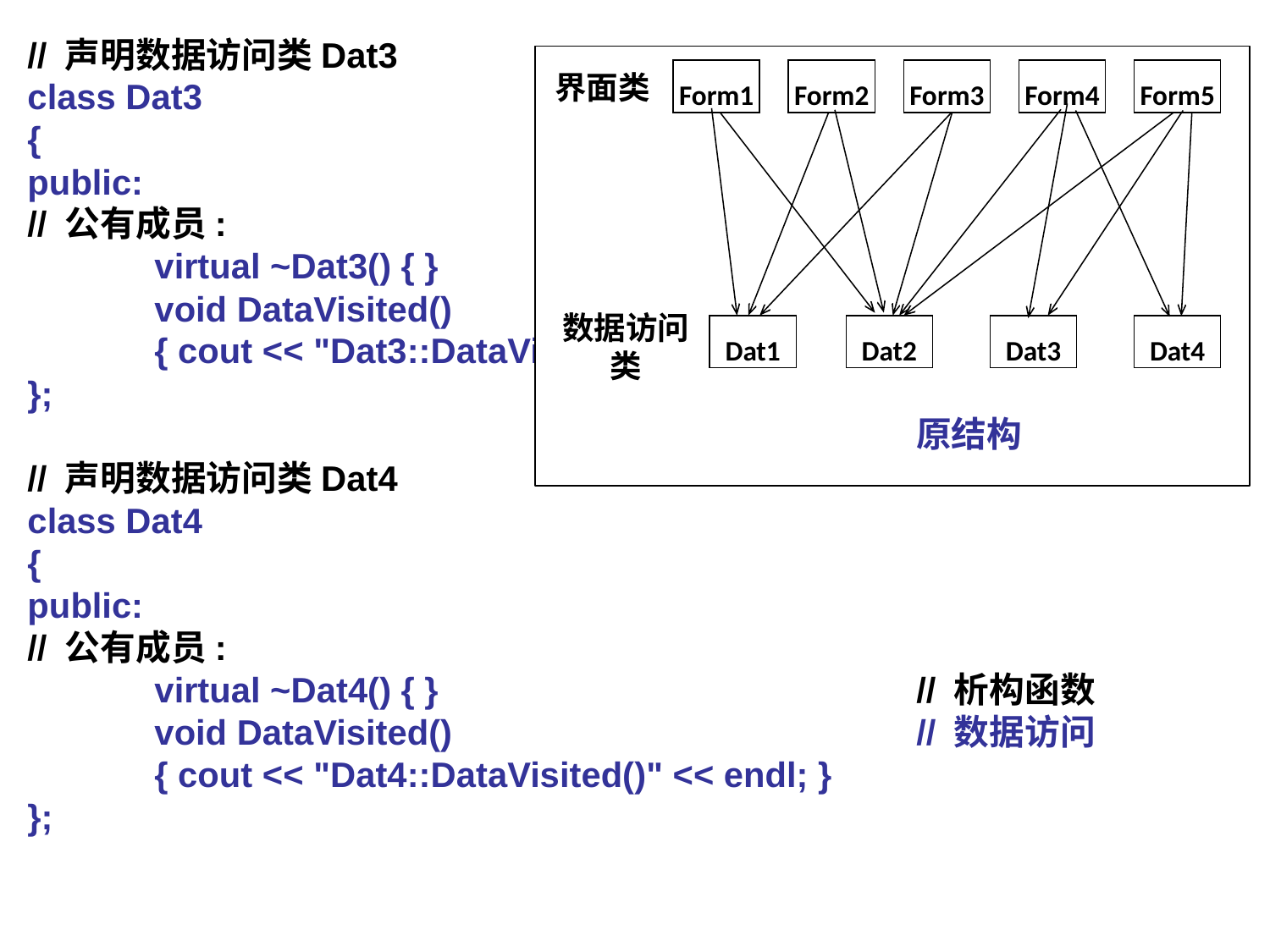

// 声明数据访问类Dat3
class Dat3
{
public:
// 公有成员:
	virtual ~Dat3() { }				// 析构函数
	void DataVisited() 				// 数据访问
	{ cout << "Dat3::DataVisited()" << endl; }
};

// 声明数据访问类Dat4
class Dat4
{
public:
// 公有成员:
	virtual ~Dat4() { }				// 析构函数
	void DataVisited() 				// 数据访问
	{ cout << "Dat4::DataVisited()" << endl; }
};

Form1
Form2
Form3
Form4
Form5

Dat1
Dat2
Dat3
Dat4
界面类
数据访问类
原结构